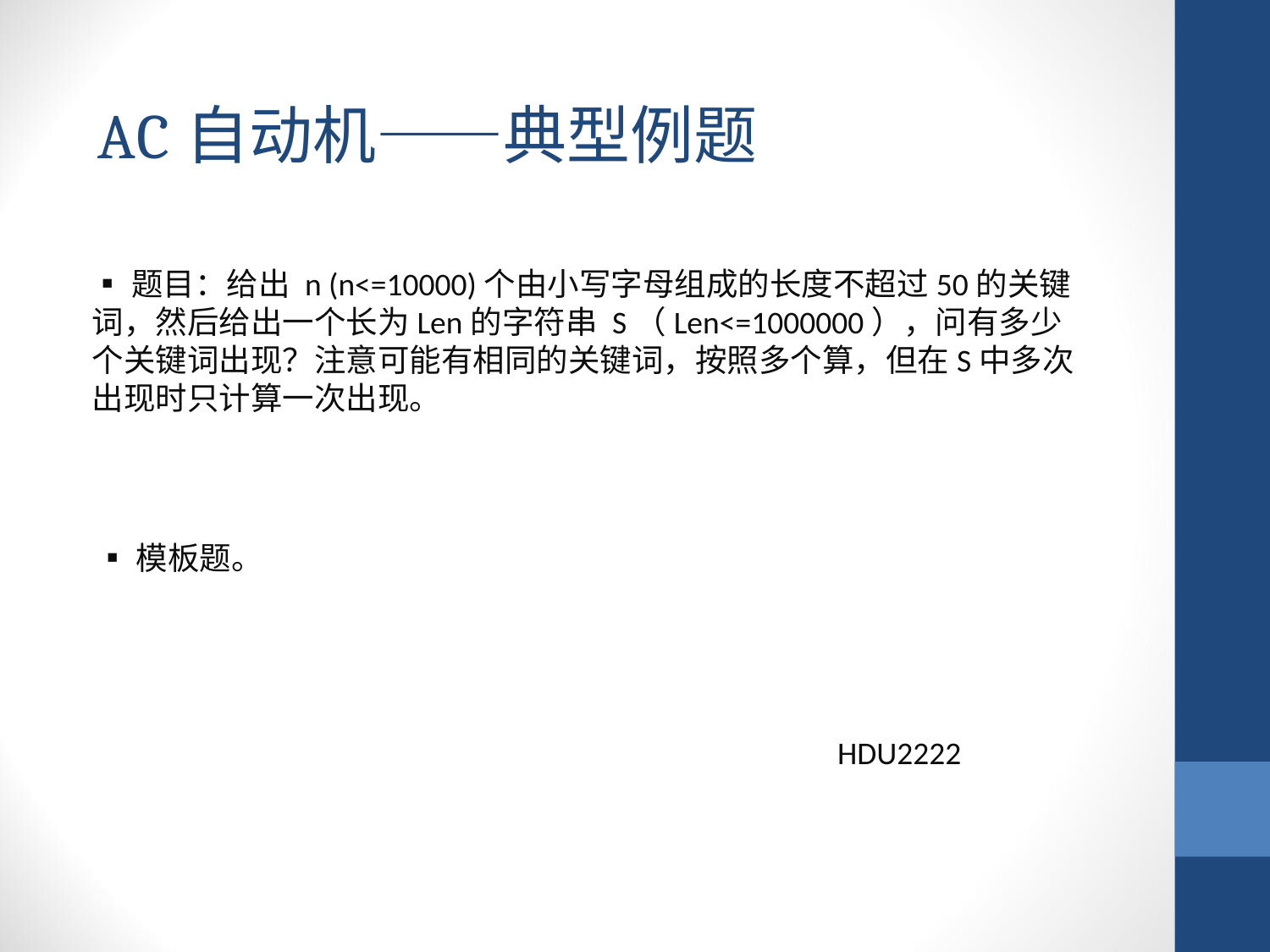

AC自动机——典型例题
▪题目：给出 n (n<=10000)个由小写字母组成的长度不超过50的关键词，然后给出一个长为Len的字符串 S（Len<=1000000），问有多少个关键词出现？注意可能有相同的关键词，按照多个算，但在S中多次出现时只计算一次出现。
▪模板题。
HDU2222